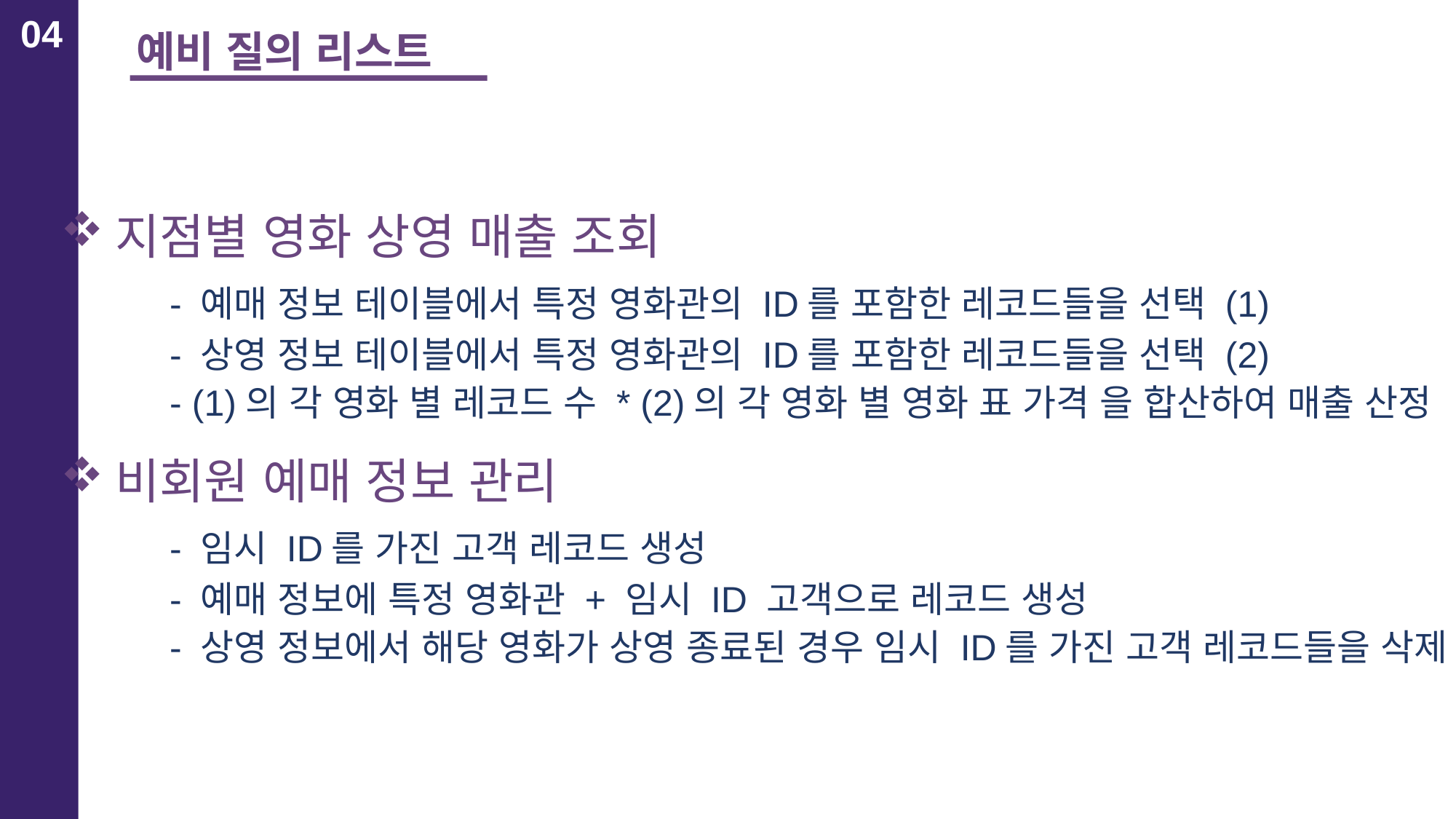

04
예비 질의 리스트

지점별 영화 상영 매출 조회
	- 예매 정보 테이블에서 특정 영화관의 ID를 포함한 레코드들을 선택 (1)
	- 상영 정보 테이블에서 특정 영화관의 ID를 포함한 레코드들을 선택 (2)
	- (1)의 각 영화 별 레코드 수 * (2)의 각 영화 별 영화 표 가격 을 합산하여 매출 산정

비회원 예매 정보 관리
	- 임시 ID를 가진 고객 레코드 생성
    	- 예매 정보에 특정 영화관 + 임시 ID 고객으로 레코드 생성
    	- 상영 정보에서 해당 영화가 상영 종료된 경우 임시 ID를 가진 고객 레코드들을 삭제